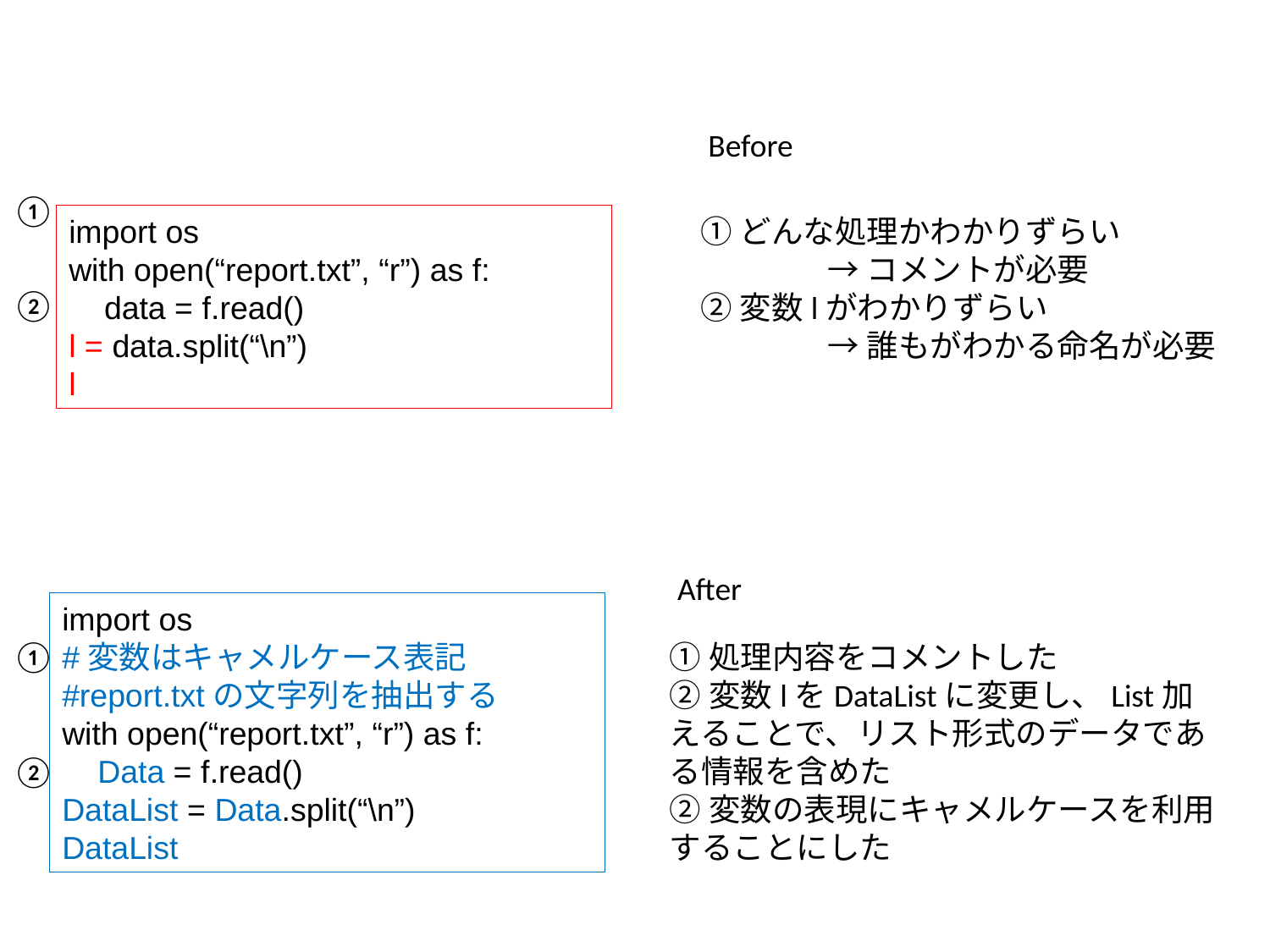

Before
①
import os
with open(“report.txt”, “r”) as f:
    data = f.read()
l = data.split(“\n”)
l
①どんな処理かわかりずらい
	→コメントが必要
②変数lがわかりずらい
	→誰もがわかる命名が必要
②
After
import os
#変数はキャメルケース表記
#report.txtの文字列を抽出する
with open(“report.txt”, “r”) as f:
    Data = f.read()
DataList = Data.split(“\n”)
DataList
①
①処理内容をコメントした
②変数lをDataListに変更し、List加えることで、リスト形式のデータである情報を含めた
②変数の表現にキャメルケースを利用することにした
②